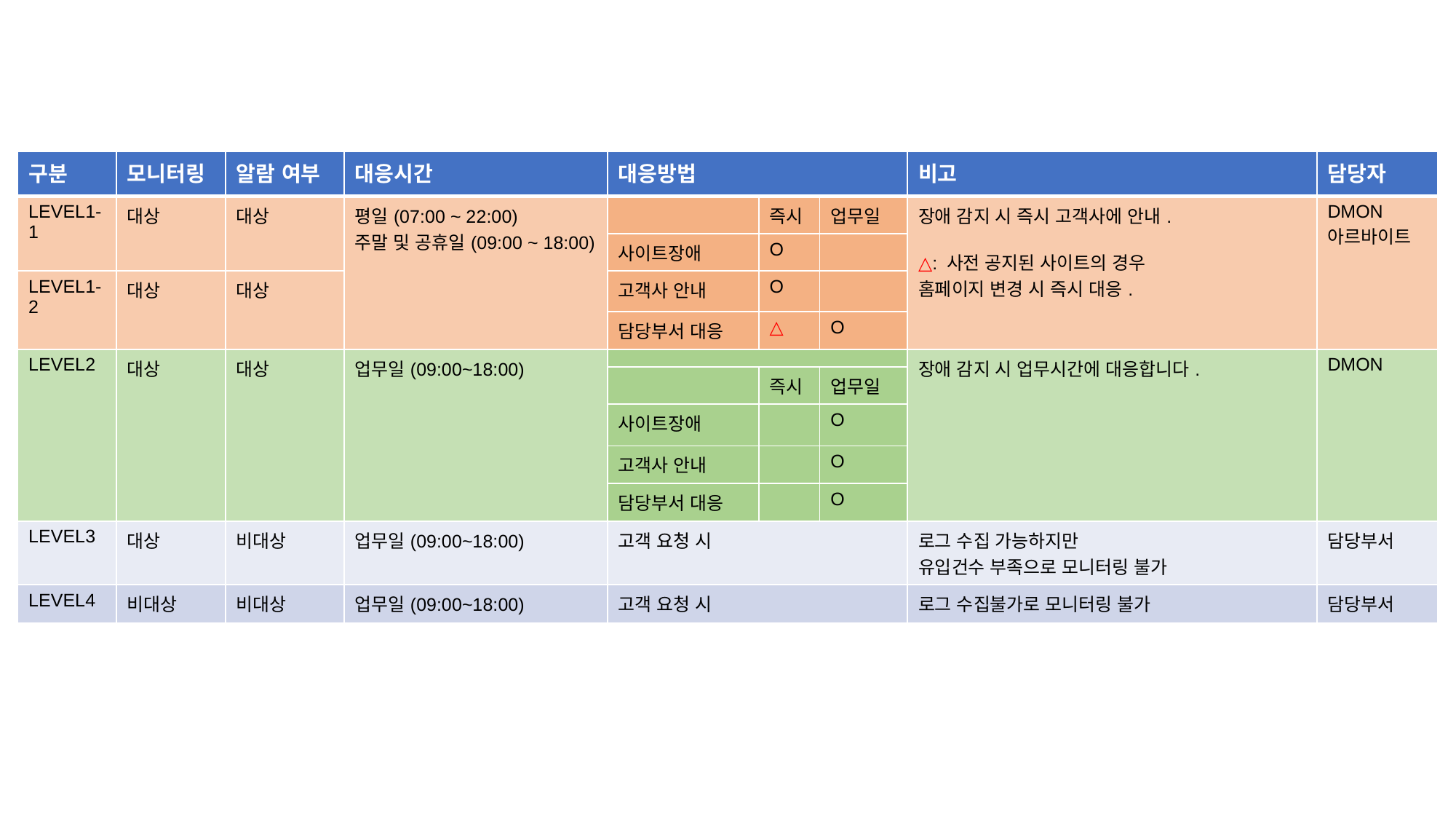

| 구분 | 모니터링 | 알람 여부 | 대응시간 | 대응방법 |  |  | 비고 | 담당자 |
| --- | --- | --- | --- | --- | --- | --- | --- | --- |
| LEVEL1-1 | 대상 | 대상 | 평일(07:00 ~ 22:00) 주말 및 공휴일(09:00 ~ 18:00) |  | 즉시 | 업무일 | 장애 감지 시 즉시 고객사에 안내. △: 사전 공지된 사이트의 경우 홈페이지 변경 시 즉시 대응. | DMON 아르바이트 |
|  |  |  |  | 사이트장애 | O |  |  |  |
| LEVEL1-2 | 대상 | 대상 |  | 고객사 안내 | O |  |  |  |
|  |  |  |  | 담당부서 대응 | △ | O |  |  |
| LEVEL2 | 대상 | 대상 | 업무일(09:00~18:00) |  |  |  | 장애 감지 시 업무시간에 대응합니다. | DMON |
|  |  |  |  |  | 즉시 | 업무일 |  |  |
|  |  |  |  | 사이트장애 |  | O |  |  |
|  |  |  |  | 고객사 안내 |  | O |  |  |
|  |  |  |  | 담당부서 대응 |  | O |  |  |
| LEVEL3 | 대상 | 비대상 | 업무일(09:00~18:00) | 고객 요청 시 |  |  | 로그 수집 가능하지만 유입건수 부족으로 모니터링 불가 | 담당부서 |
| LEVEL4 | 비대상 | 비대상 | 업무일(09:00~18:00) | 고객 요청 시 |  |  | 로그 수집불가로 모니터링 불가 | 담당부서 |